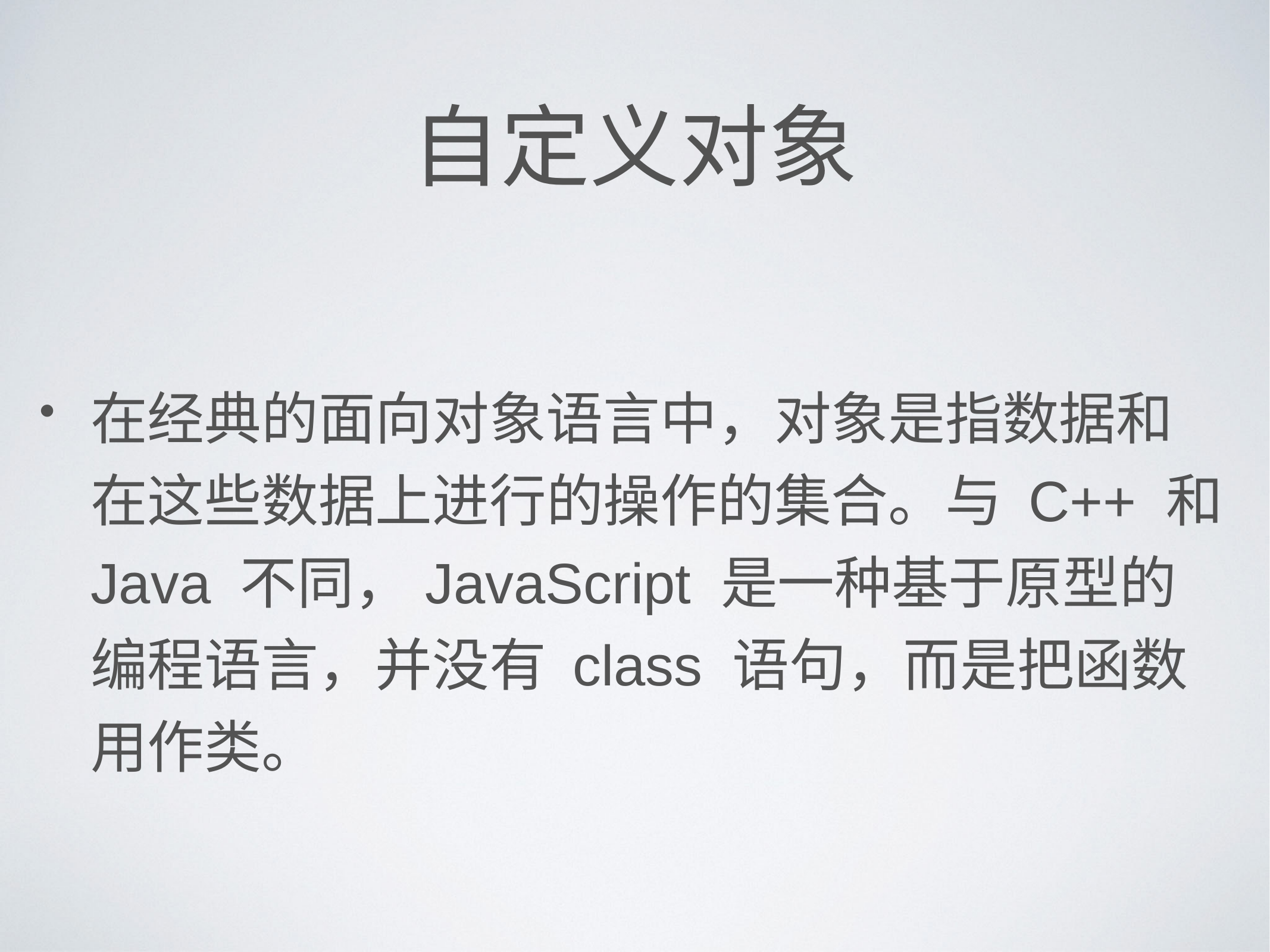

# 自定义对象
在经典的面向对象语言中，对象是指数据和在这些数据上进行的操作的集合。与 C++ 和 Java 不同，JavaScript 是一种基于原型的编程语言，并没有 class 语句，而是把函数用作类。